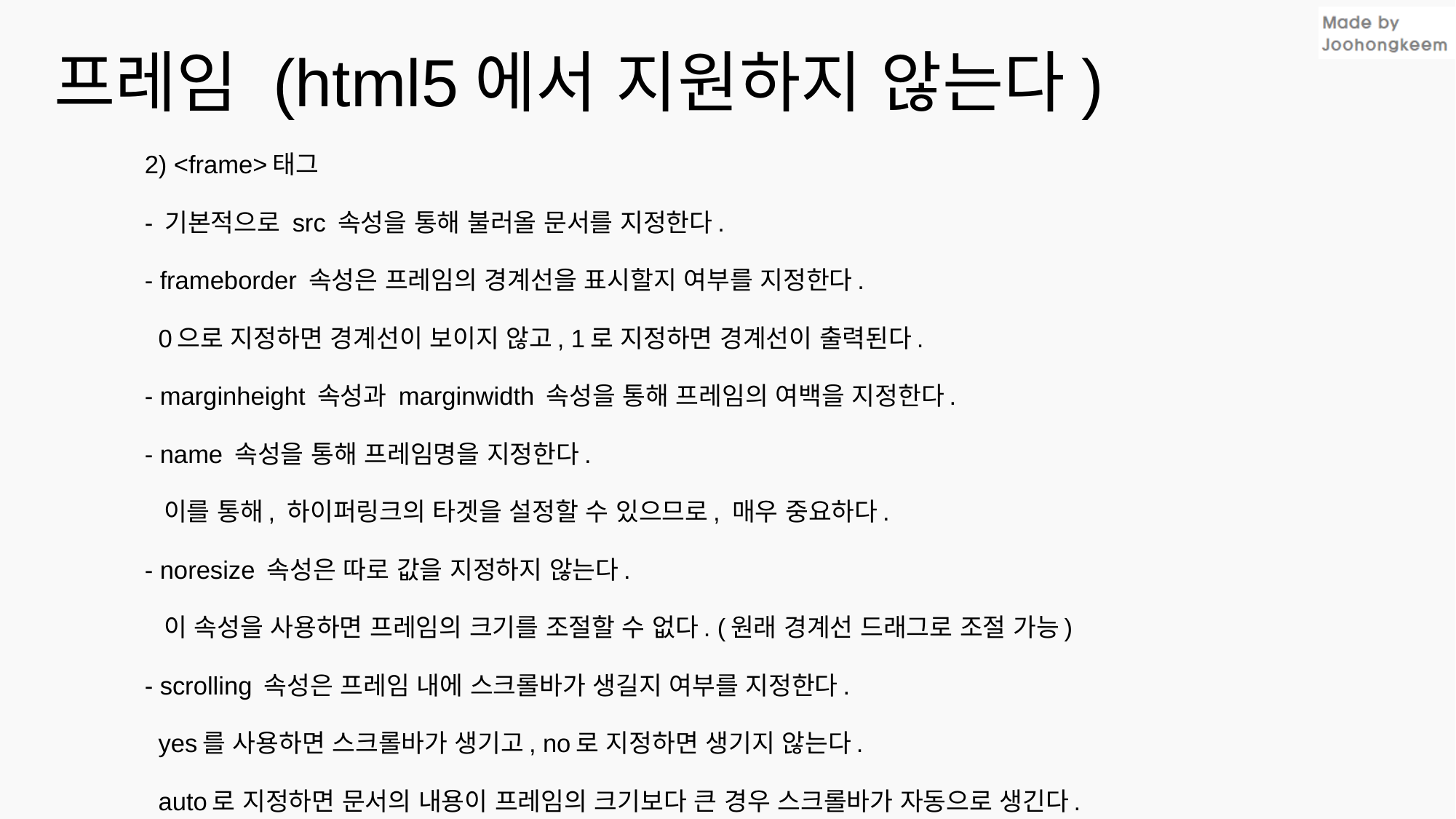

# 프레임 (html5에서 지원하지 않는다)
	2) <frame>태그
	- 기본적으로 src 속성을 통해 불러올 문서를 지정한다.
	- frameborder 속성은 프레임의 경계선을 표시할지 여부를 지정한다.
	  0으로 지정하면 경계선이 보이지 않고, 1로 지정하면 경계선이 출력된다.
	- marginheight 속성과 marginwidth 속성을 통해 프레임의 여백을 지정한다.
	- name 속성을 통해 프레임명을 지정한다.
	  이를 통해, 하이퍼링크의 타겟을 설정할 수 있으므로, 매우 중요하다.
	- noresize 속성은 따로 값을 지정하지 않는다.
	  이 속성을 사용하면 프레임의 크기를 조절할 수 없다. (원래 경계선 드래그로 조절 가능)
	- scrolling 속성은 프레임 내에 스크롤바가 생길지 여부를 지정한다.
	  yes를 사용하면 스크롤바가 생기고, no로 지정하면 생기지 않는다.
	  auto로 지정하면 문서의 내용이 프레임의 크기보다 큰 경우 스크롤바가 자동으로 생긴다.